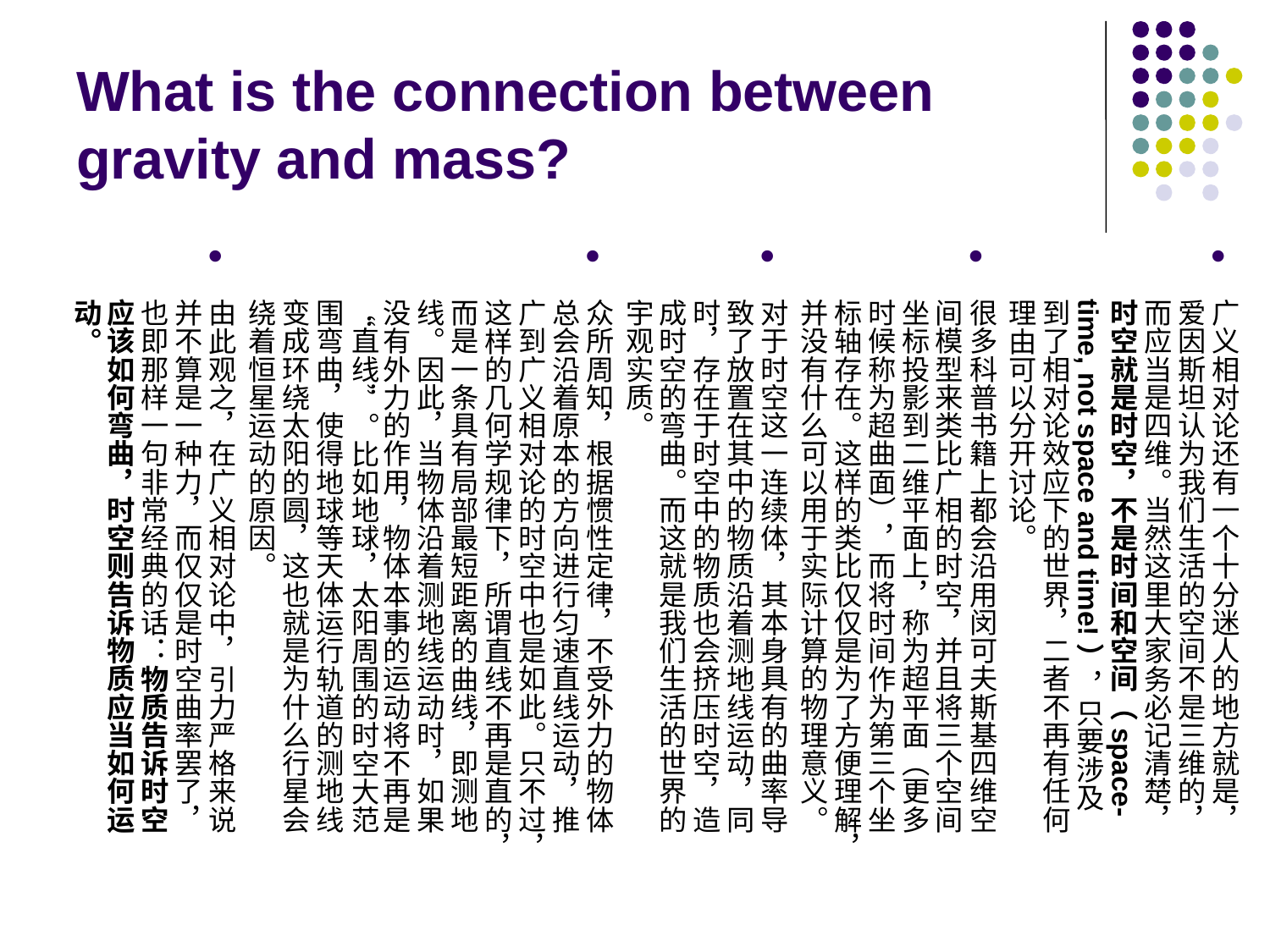

# What is the connection between gravity and mass?
广义相对论还有一个十分迷人的地方就是，爱因斯坦认为我们生活的空间不是三维的，而应当是四维。当然这里大家务必记清楚，时空就是时空，不是时间和空间（space-time, not space and time!），只要涉及到了相对论效应下的世界，二者不再有任何理由可以分开讨论。
很多科普书籍上都会沿用闵可夫斯基四维空间模型来类比广相的时空，并且将三个空间坐标投影到二维平面上，称为超平面（更多时候称为超曲面），而将时间作为第三个坐标轴存在。这样的类比仅仅是为了方便理解，并没有什么可以用于实际计算的物理意义。
对于时空这一连续体，其本身具有的曲率导致了放置在其中的物质沿着测地线运动，同时，存在于时空中的物质也会挤压时空，造成时空的弯曲。而这就是我们生活的世界的宇观实质。
众所周知，根据惯性定律，不受外力的物体总会沿着原本的方向进行匀速直线运动，推广到广义相对论的时空中也是如此。只不过，这样的几何学规律下，所谓直线不再是直的，而是一条具有局部最短距离的曲线，即测地线。因此，当物体沿着测地线运动时，如果没有外力的作用，物体本事的运动将不再是“直线”。比如地球，太阳周围的时空大范围弯曲，使得地球等天体运行轨道的测地线变成环绕太阳的圆，这也就是为什么行星会绕着恒星运动的原因。
由此观之，在广义相对论中，引力严格来说并不算是一种力，而仅仅是时空曲率罢了，也即那样一句非常经典的话：物质告诉时空应该如何弯曲，时空则告诉物质应当如何运动。